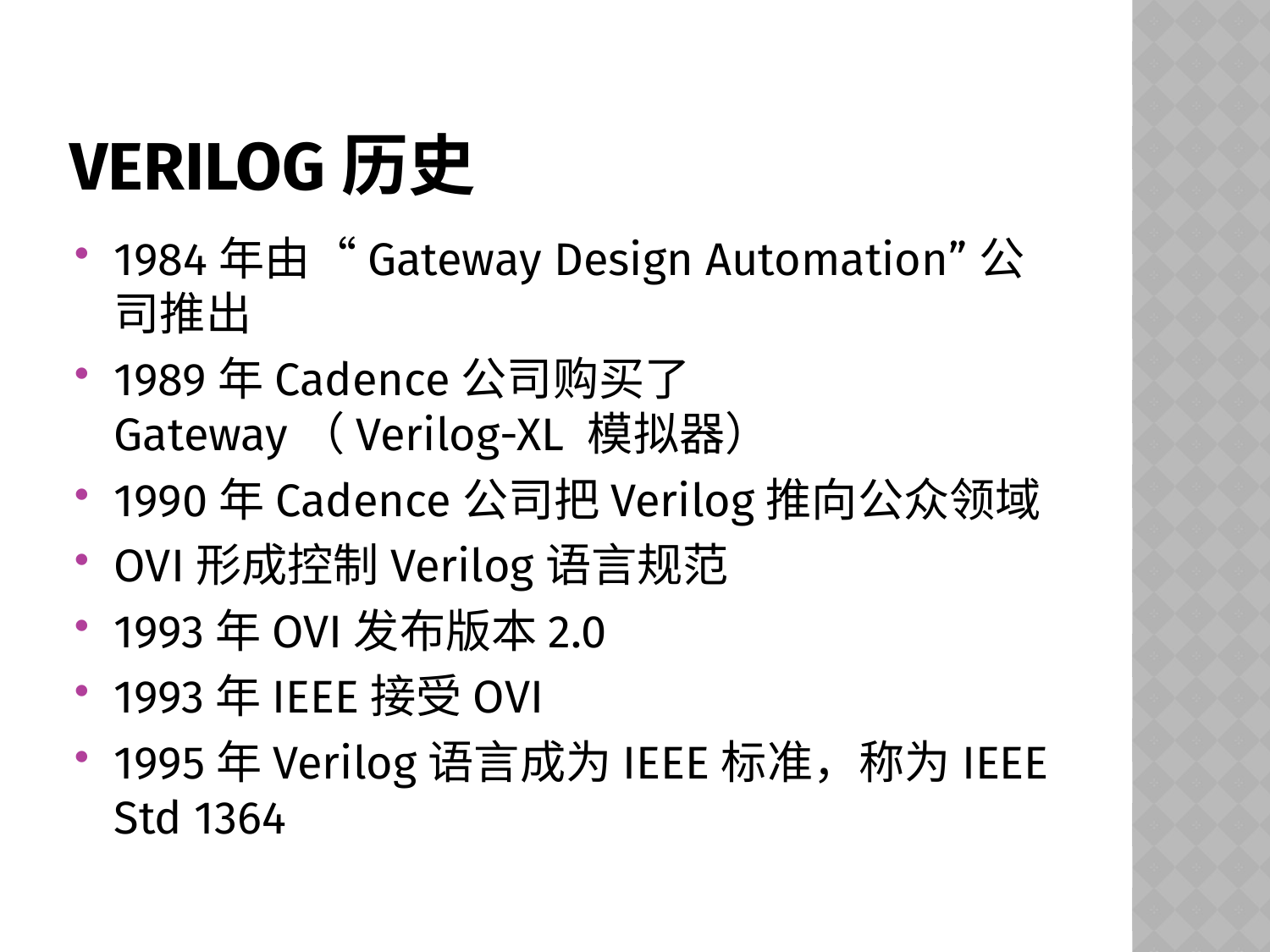

# Verilog历史
1984年由“Gateway Design Automation”公司推出
1989年Cadence公司购买了Gateway（Verilog-XL 模拟器）
1990年Cadence公司把Verilog推向公众领域
OVI形成控制Verilog语言规范
1993年OVI发布版本2.0
1993年IEEE接受OVI
1995年Verilog语言成为IEEE标准，称为IEEE Std 1364